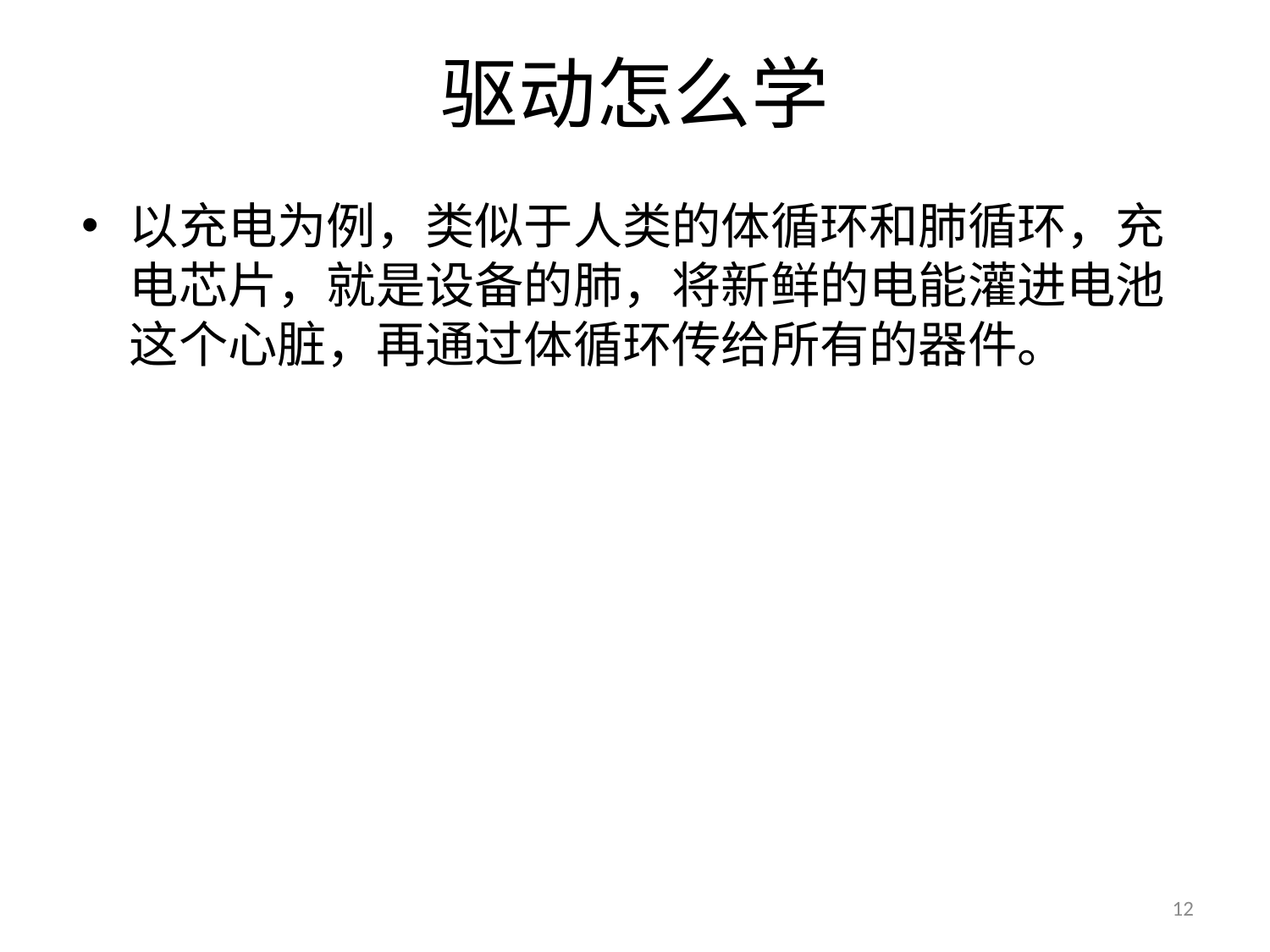

驱动怎么学
以充电为例，类似于人类的体循环和肺循环，充电芯片，就是设备的肺，将新鲜的电能灌进电池这个心脏，再通过体循环传给所有的器件。

12